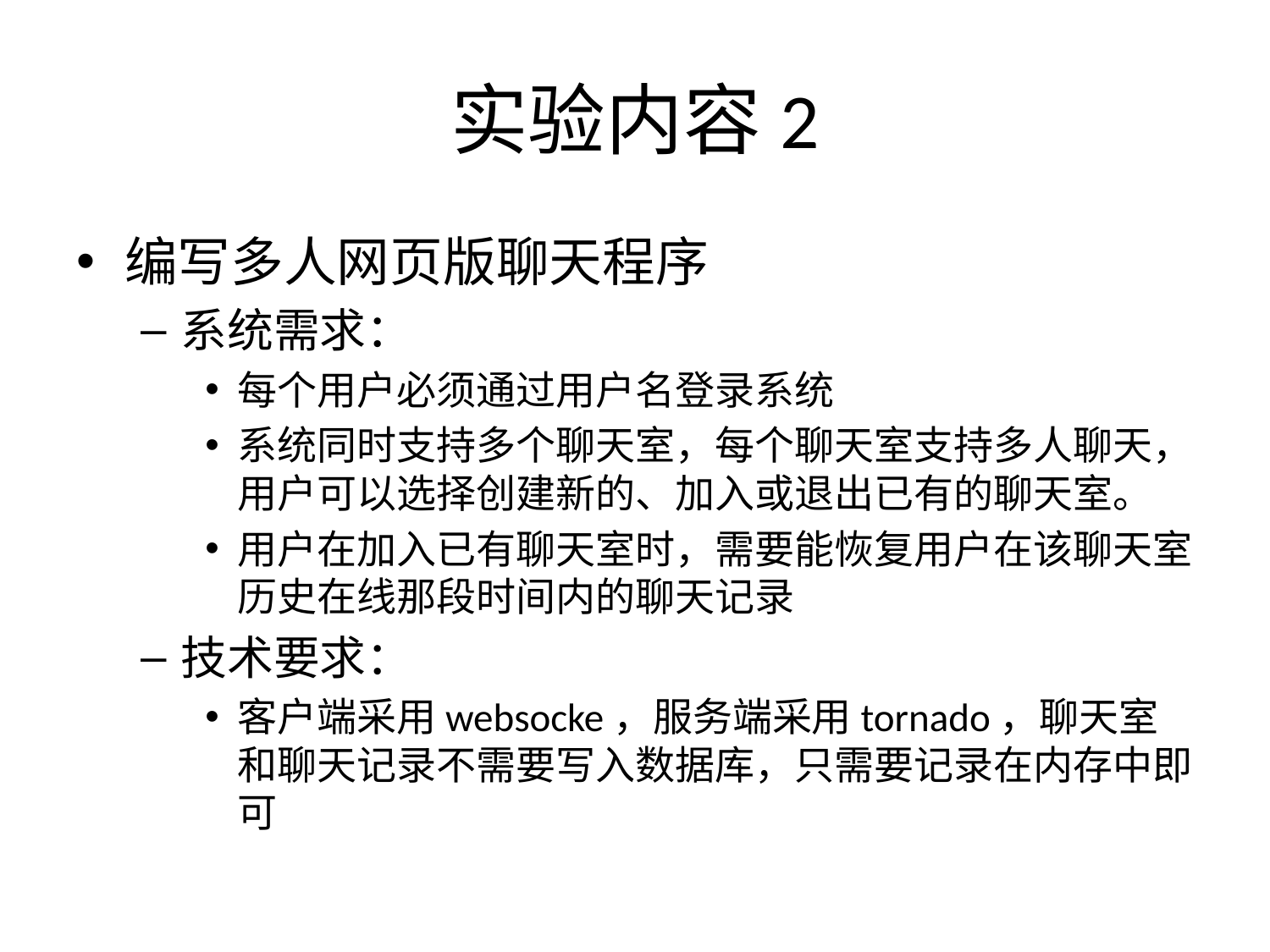

# 实验内容2
编写多人网页版聊天程序
系统需求：
每个用户必须通过用户名登录系统
系统同时支持多个聊天室，每个聊天室支持多人聊天，用户可以选择创建新的、加入或退出已有的聊天室。
用户在加入已有聊天室时，需要能恢复用户在该聊天室历史在线那段时间内的聊天记录
技术要求：
客户端采用websocke，服务端采用tornado，聊天室和聊天记录不需要写入数据库，只需要记录在内存中即可